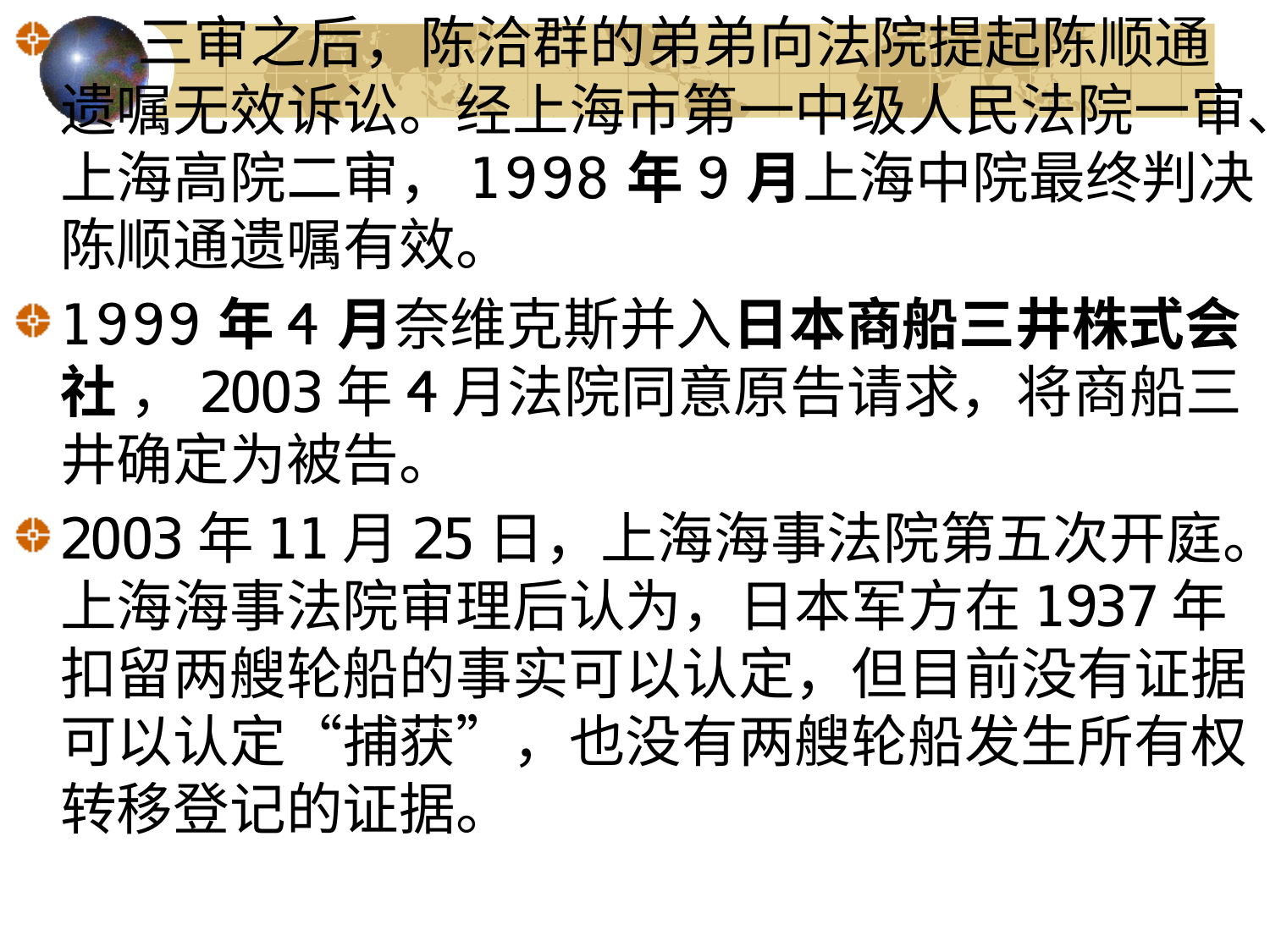

三审之后，陈洽群的弟弟向法院提起陈顺通遗嘱无效诉讼。经上海市第一中级人民法院一审、上海高院二审，1998年9月上海中院最终判决陈顺通遗嘱有效。
1999年4月奈维克斯并入日本商船三井株式会社 ，2003年4月法院同意原告请求，将商船三井确定为被告。
2003年11月25日，上海海事法院第五次开庭。上海海事法院审理后认为，日本军方在1937年扣留两艘轮船的事实可以认定，但目前没有证据可以认定“捕获”，也没有两艘轮船发生所有权转移登记的证据。